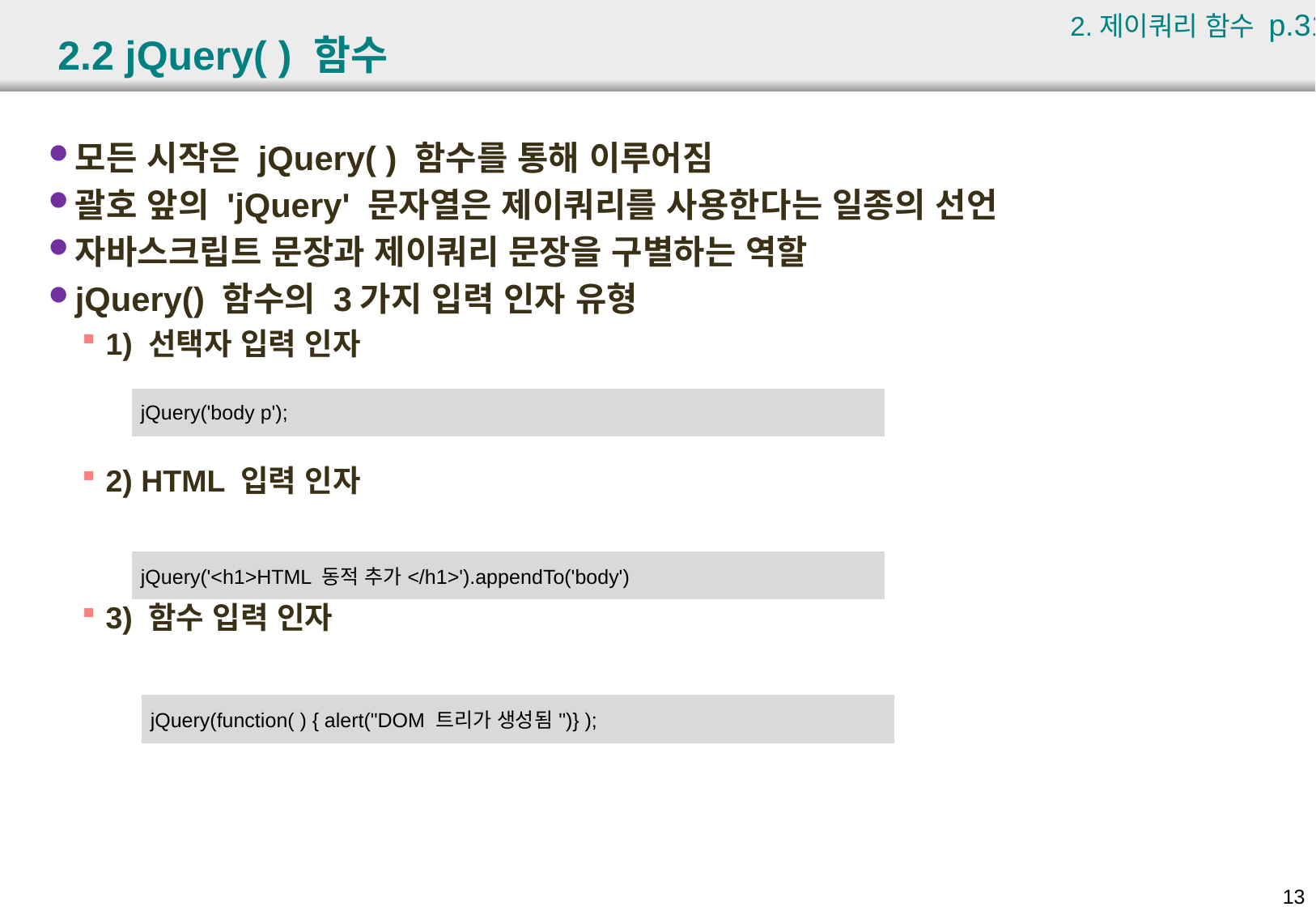

2.제이쿼리 함수 p.310
# 2.2 jQuery( ) 함수
모든 시작은 jQuery( ) 함수를 통해 이루어짐
괄호 앞의 'jQuery' 문자열은 제이쿼리를 사용한다는 일종의 선언
자바스크립트 문장과 제이쿼리 문장을 구별하는 역할
jQuery() 함수의 3가지 입력 인자 유형
1) 선택자 입력 인자

2) HTML 입력 인자

3) 함수 입력 인자

| jQuery('body p'); |
| --- |
| jQuery('<h1>HTML 동적 추가</h1>').appendTo('body') |
| --- |
| jQuery(function( ) { alert("DOM 트리가 생성됨")} ); |
| --- |